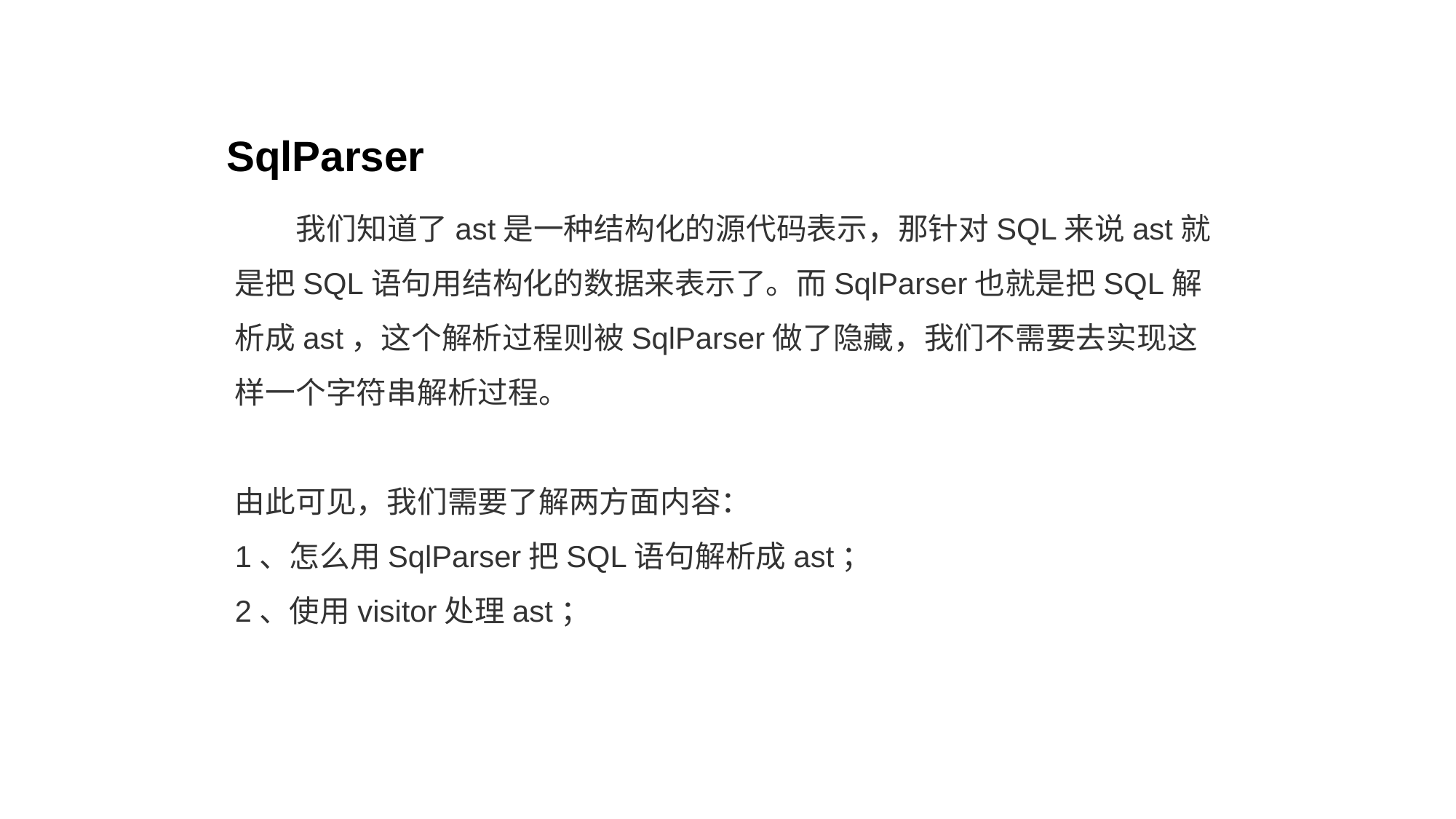

SqlParser
        我们知道了ast是一种结构化的源代码表示，那针对SQL来说ast就是把SQL语句用结构化的数据来表示了。而SqlParser也就是把SQL解析成ast，这个解析过程则被SqlParser做了隐藏，我们不需要去实现这样一个字符串解析过程。

由此可见，我们需要了解两方面内容：
1、怎么用SqlParser把SQL语句解析成ast；
2、使用visitor处理ast；